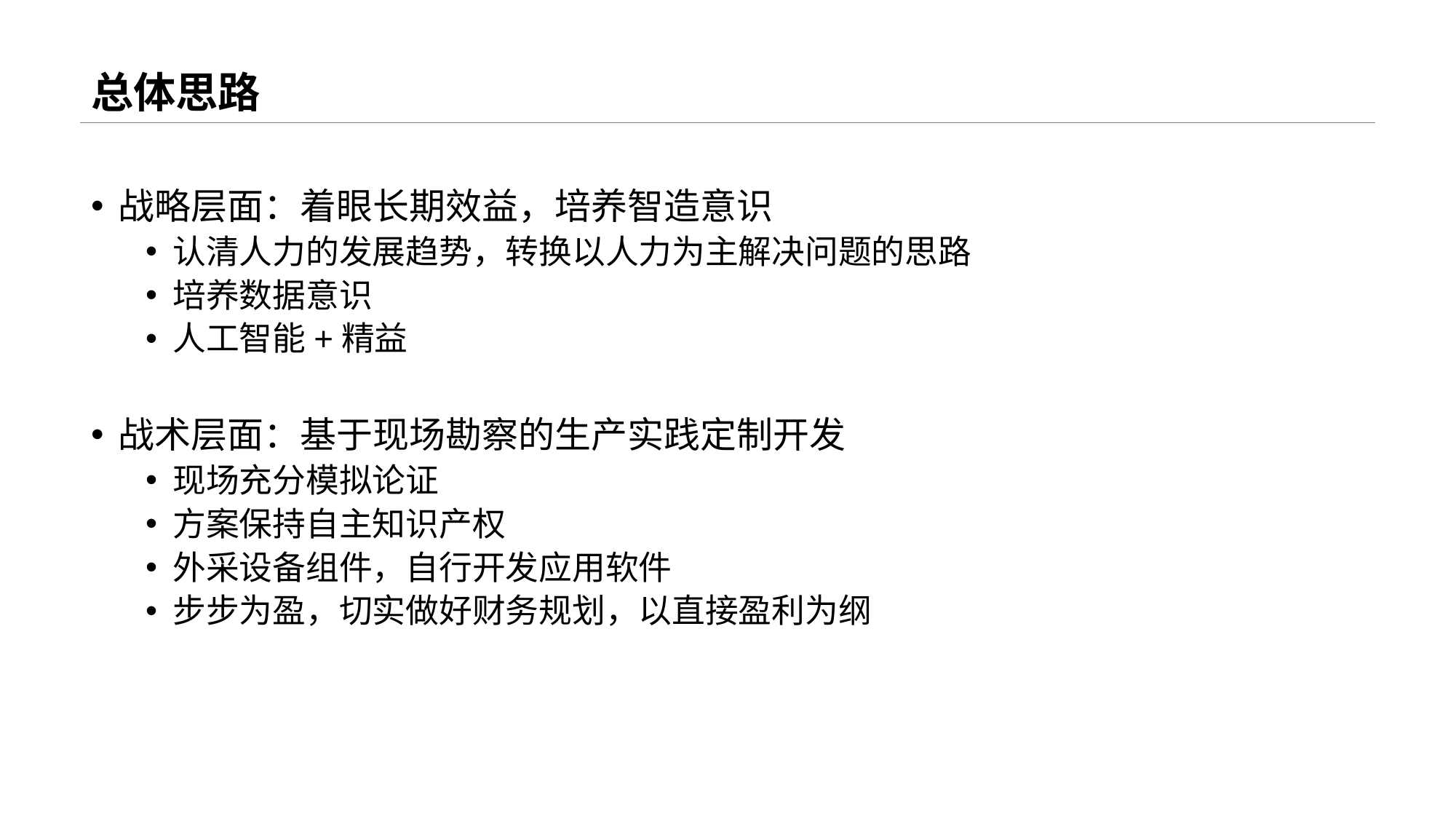

# 总体思路
战略层面：着眼长期效益，培养智造意识
认清人力的发展趋势，转换以人力为主解决问题的思路
培养数据意识
人工智能+精益

战术层面：基于现场勘察的生产实践定制开发
现场充分模拟论证
方案保持自主知识产权
外采设备组件，自行开发应用软件
步步为盈，切实做好财务规划，以直接盈利为纲